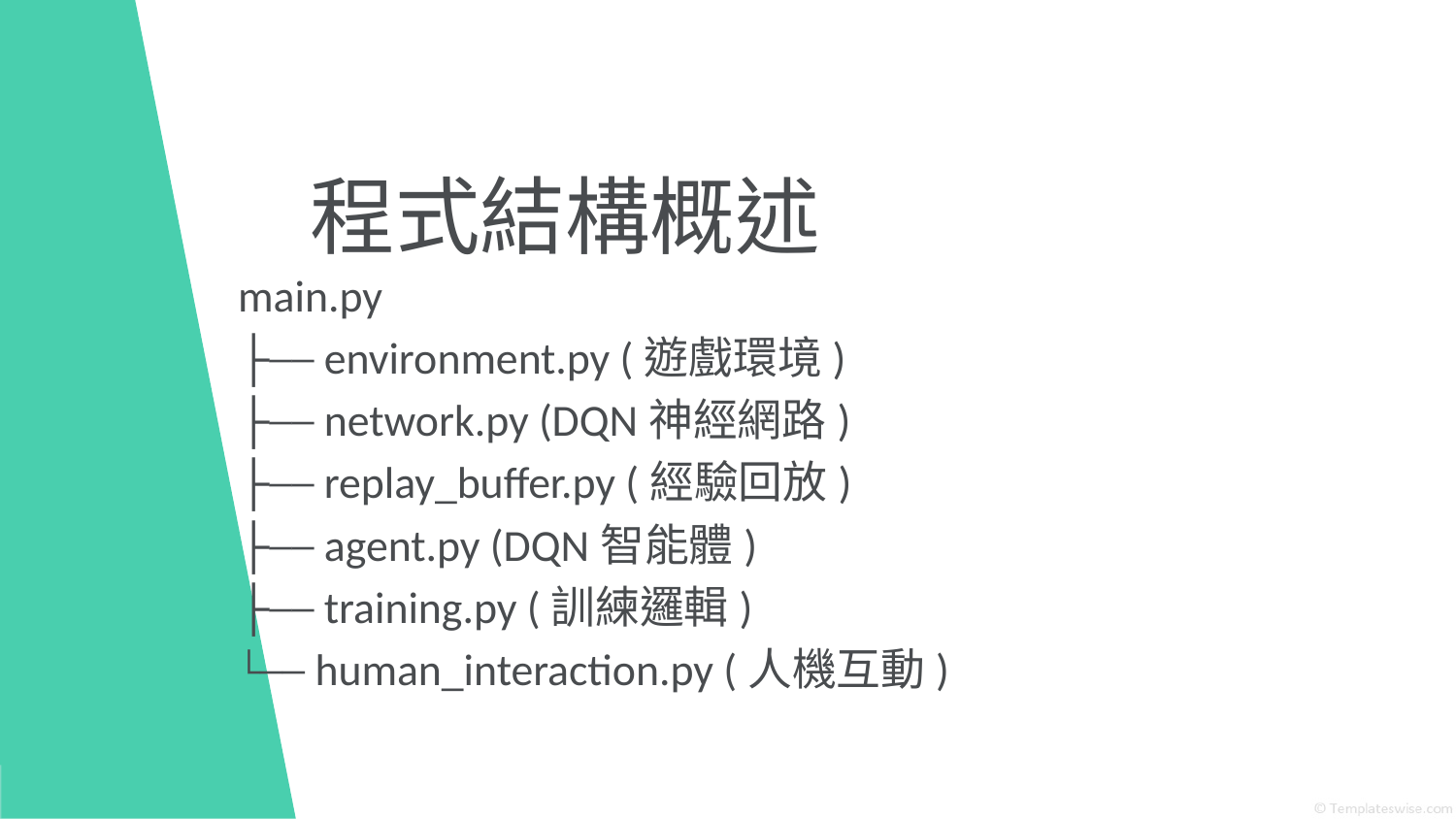

# 程式結構概述
main.py
├── environment.py (遊戲環境)
├── network.py (DQN神經網路)
├── replay_buffer.py (經驗回放)
├── agent.py (DQN智能體)
├── training.py (訓練邏輯)
└── human_interaction.py (人機互動)